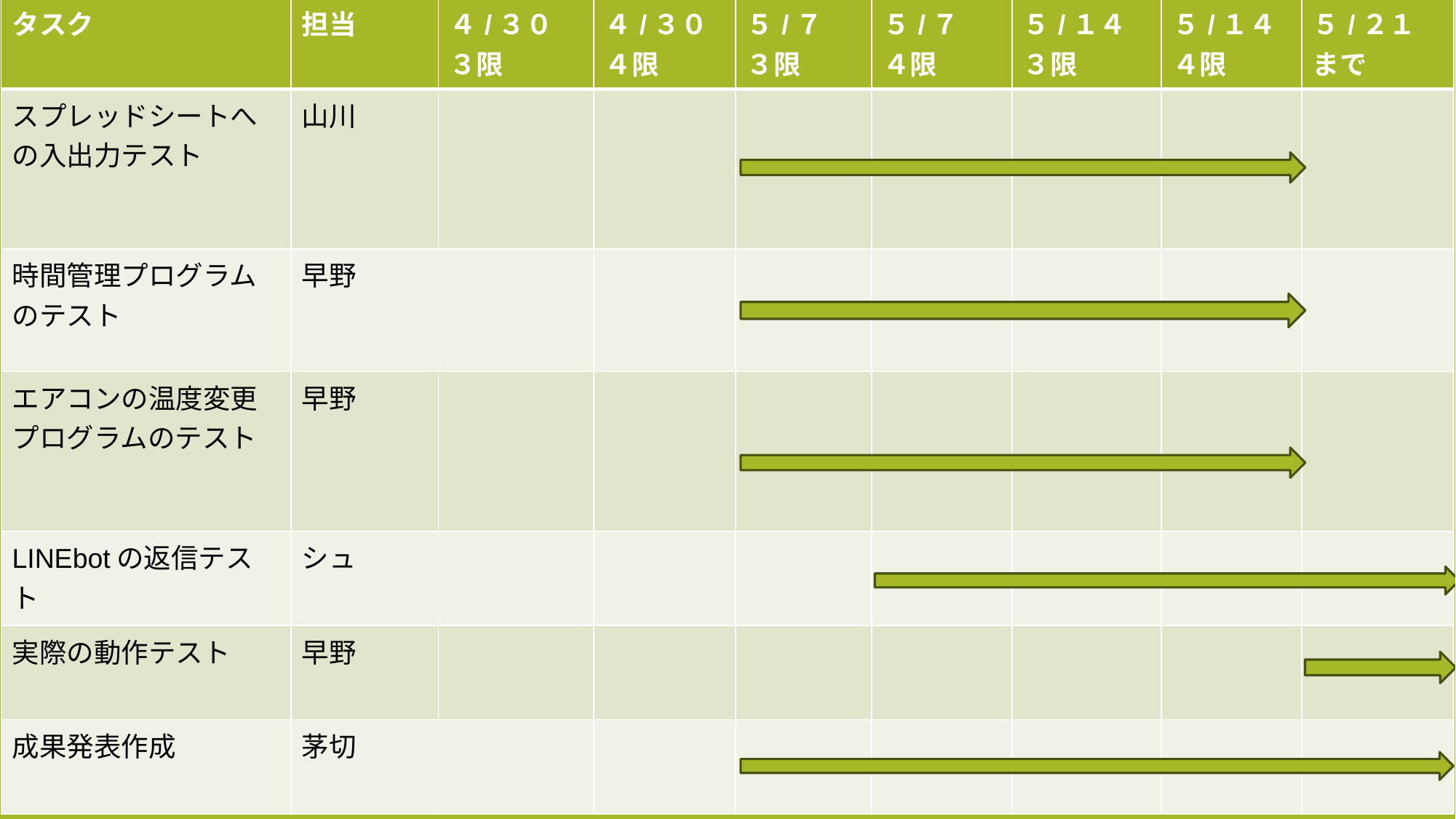

| タスク | 担当 | ４/３０ ３限 | ４/３０ ４限 | ５/７ ３限 | ５/７ ４限 | ５/１４ ３限 | ５/１４ ４限 | ５/２１ まで |
| --- | --- | --- | --- | --- | --- | --- | --- | --- |
| スプレッドシートへの入出力テスト | 山川 |  |  |  |  |  |  |  |
| 時間管理プログラムのテスト | 早野 |  |  |  |  |  |  |  |
| エアコンの温度変更プログラムのテスト | 早野 |  |  |  |  |  |  |  |
| LINEbotの返信テスト | シュ |  |  |  |  |  |  |  |
| 実際の動作テスト | 早野 |  |  |  |  |  |  |  |
| 成果発表作成 | 茅切 |  |  |  |  |  |  |  |